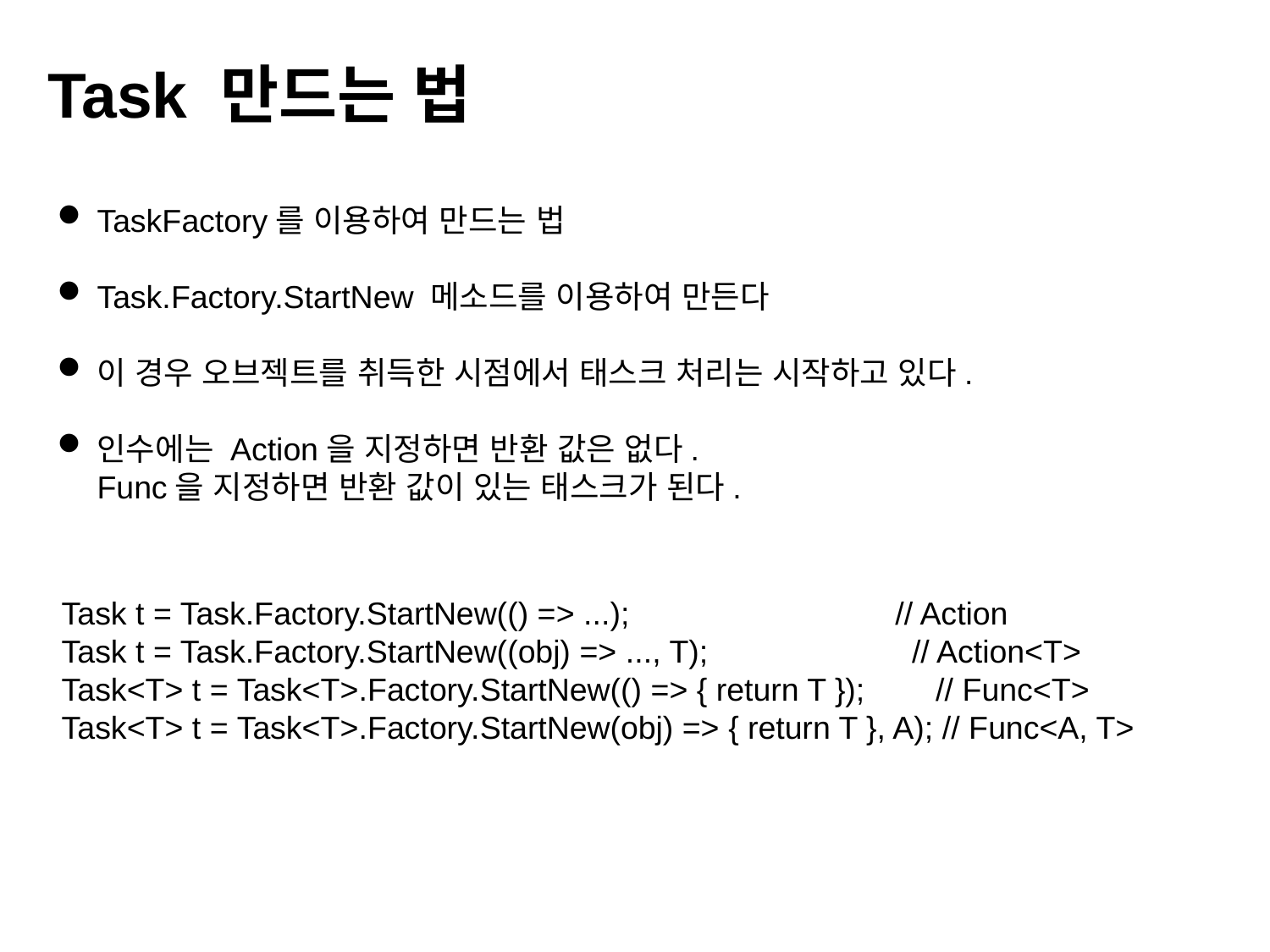

Task 만드는 법
TaskFactory를 이용하여 만드는 법
Task.Factory.StartNew 메소드를 이용하여 만든다
이 경우 오브젝트를 취득한 시점에서 태스크 처리는 시작하고 있다.
인수에는 Action을 지정하면 반환 값은 없다.
Func을 지정하면 반환 값이 있는 태스크가 된다.
Task t = Task.Factory.StartNew(() => ...);                              // Action
Task t = Task.Factory.StartNew((obj) => ..., T);                       // Action<T>
Task<T> t = Task<T>.Factory.StartNew(() => { return T });        // Func<T>
Task<T> t = Task<T>.Factory.StartNew(obj) => { return T }, A); // Func<A, T>